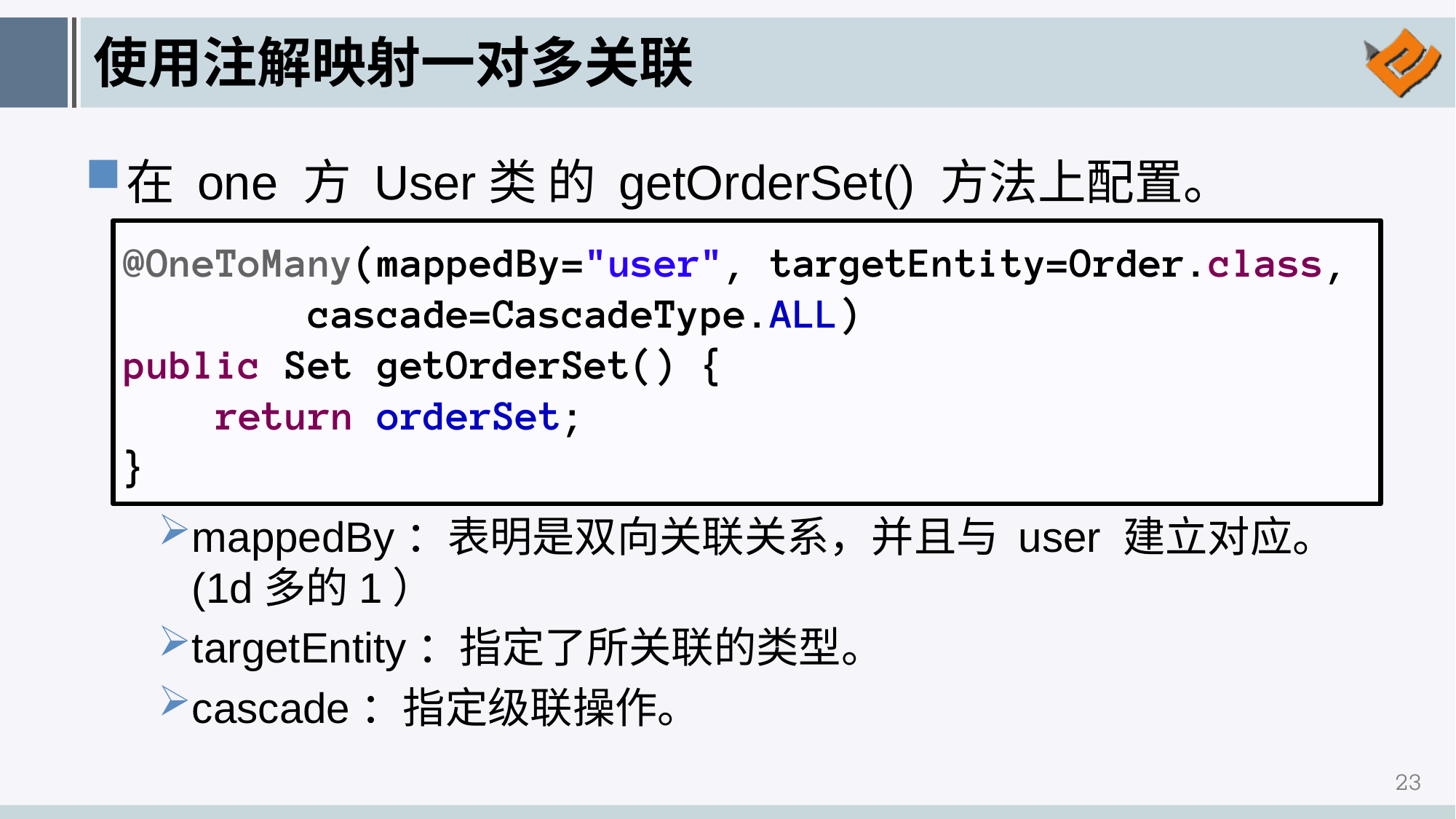

# 使用注解映射一对多关联
在 one 方 User类 的 getOrderSet() 方法上配置。
@OneToMany(mappedBy="user", targetEntity=Order.class,
        cascade=CascadeType.ALL)
public Set getOrderSet() {
    return orderSet;
}
mappedBy：表明是双向关联关系，并且与 user 建立对应。(1d多的1）
targetEntity：指定了所关联的类型。
cascade：指定级联操作。